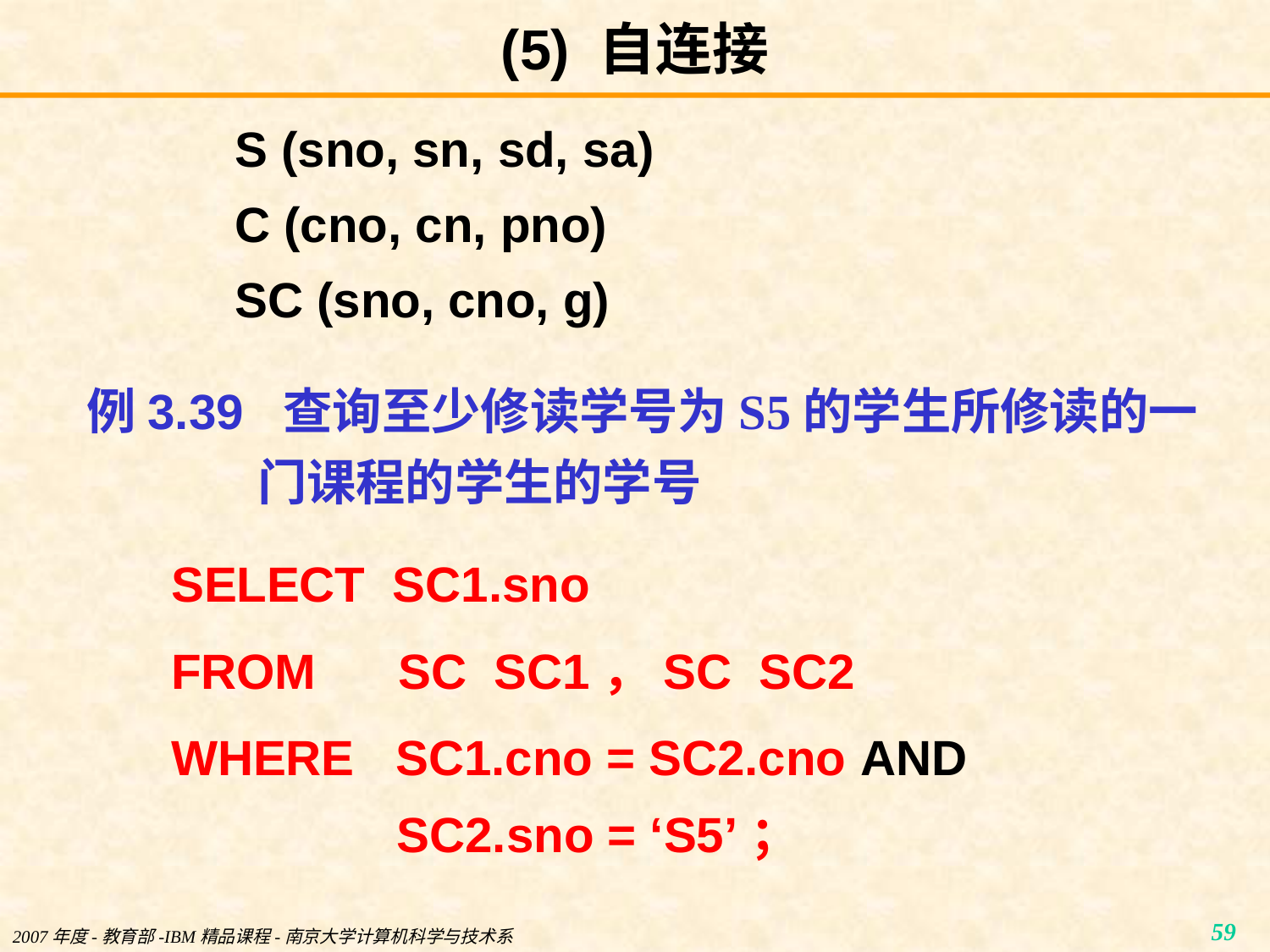

# (5) 自连接
S (sno, sn, sd, sa)
C (cno, cn, pno)
SC (sno, cno, g)
例3.39  查询至少修读学号为S5的学生所修读的一门课程的学生的学号
SELECT  SC1.sno
FROM      SC  SC1，SC  SC2
WHERE   SC1.cno = SC2.cno AND SC2.sno = ‘S5’；
59
2007年度-教育部-IBM精品课程-南京大学计算机科学与技术系